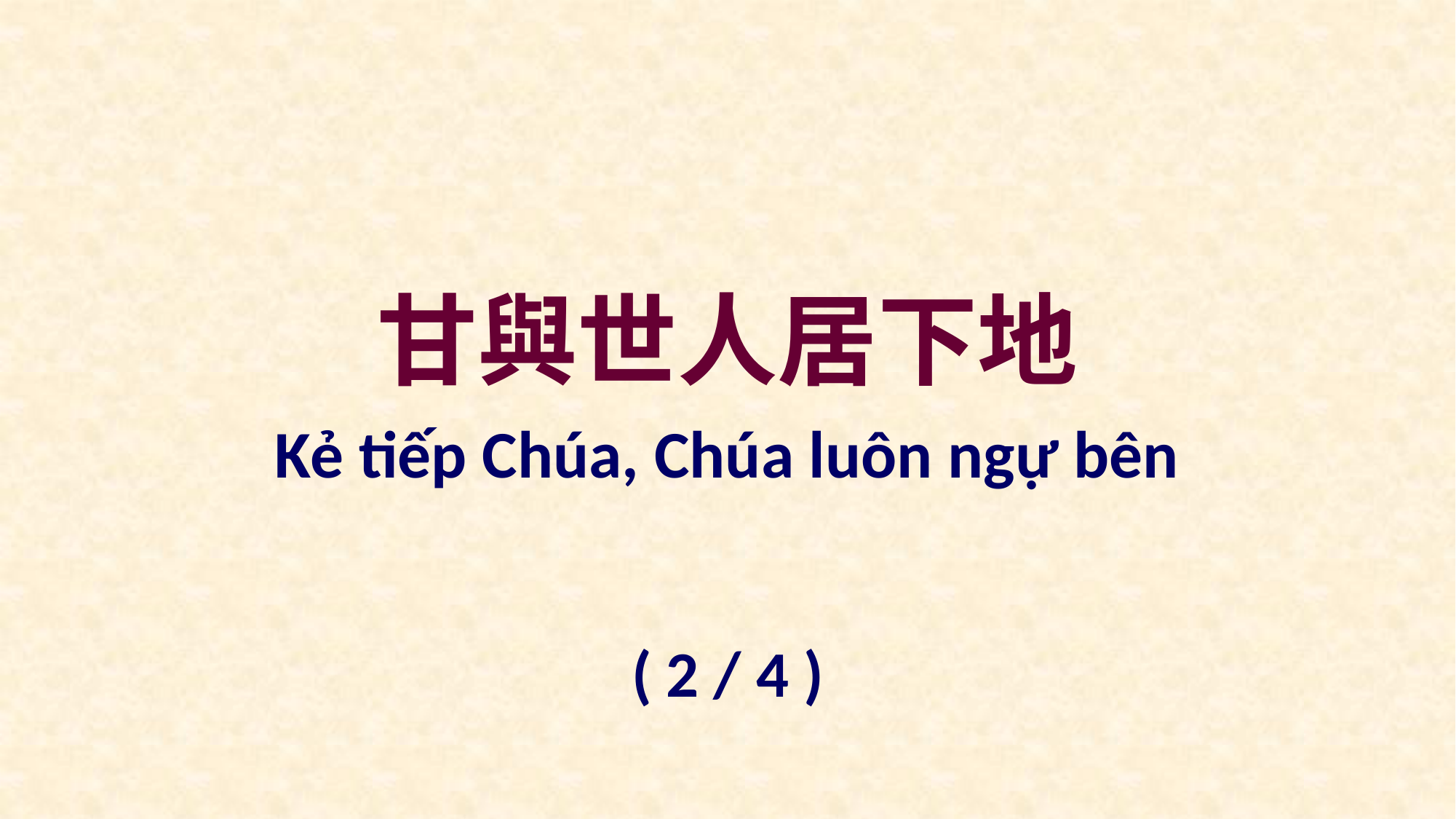

甘與世人居下地
Kẻ tiếp Chúa, Chúa luôn ngự bên
( 2 / 4 )